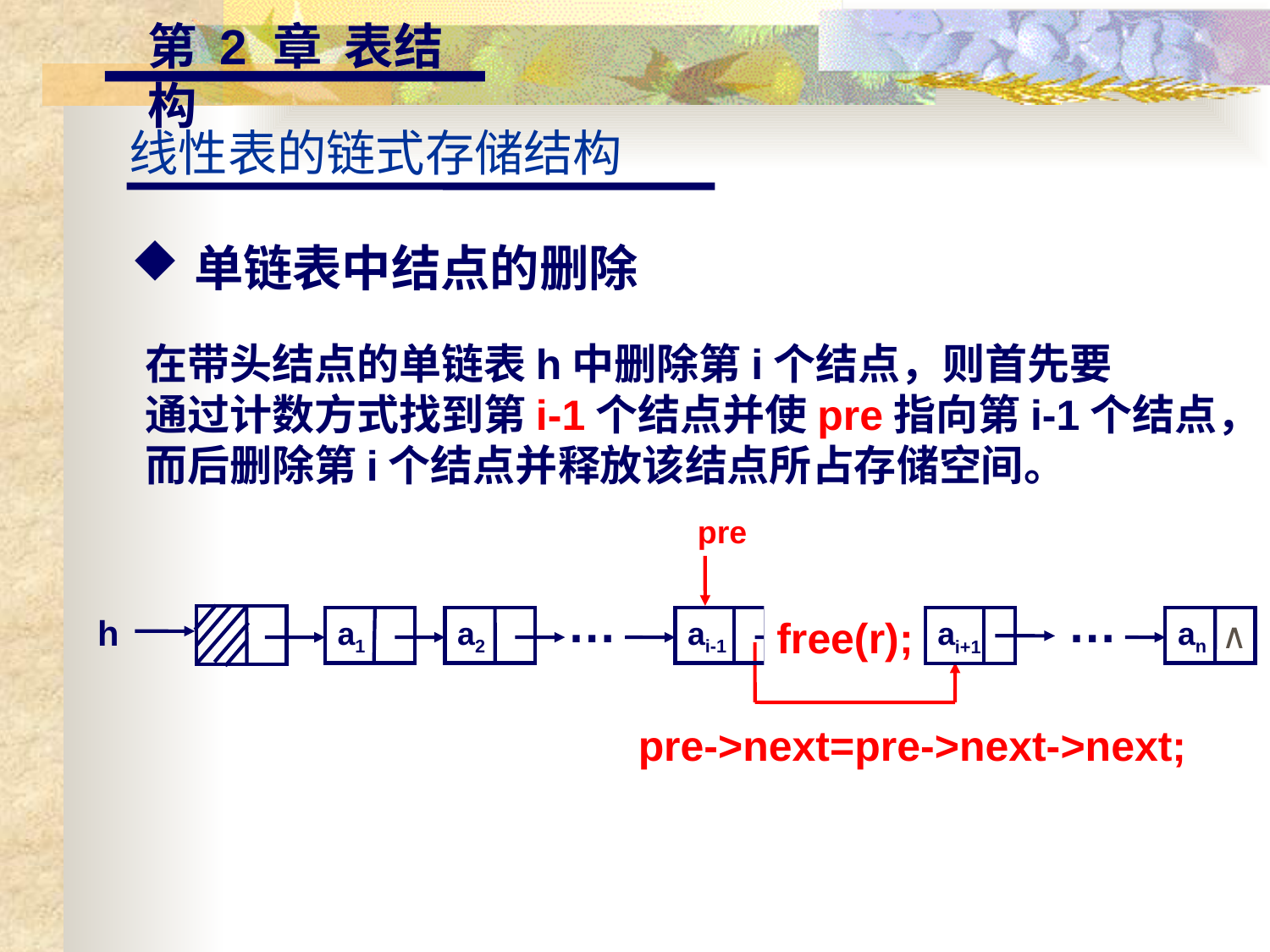

第 2 章  表结构

线性表的链式存储结构

单链表中结点的删除
在带头结点的单链表h中删除第i个结点，则首先要
通过计数方式找到第i-1个结点并使pre指向第i-1个结点，
而后删除第i个结点并释放该结点所占存储空间。
pre
r

…
…
h

a1

a2

ai-1
ai

an
∧

ai+1

×
free(r);

pre->next=pre->next->next;
21